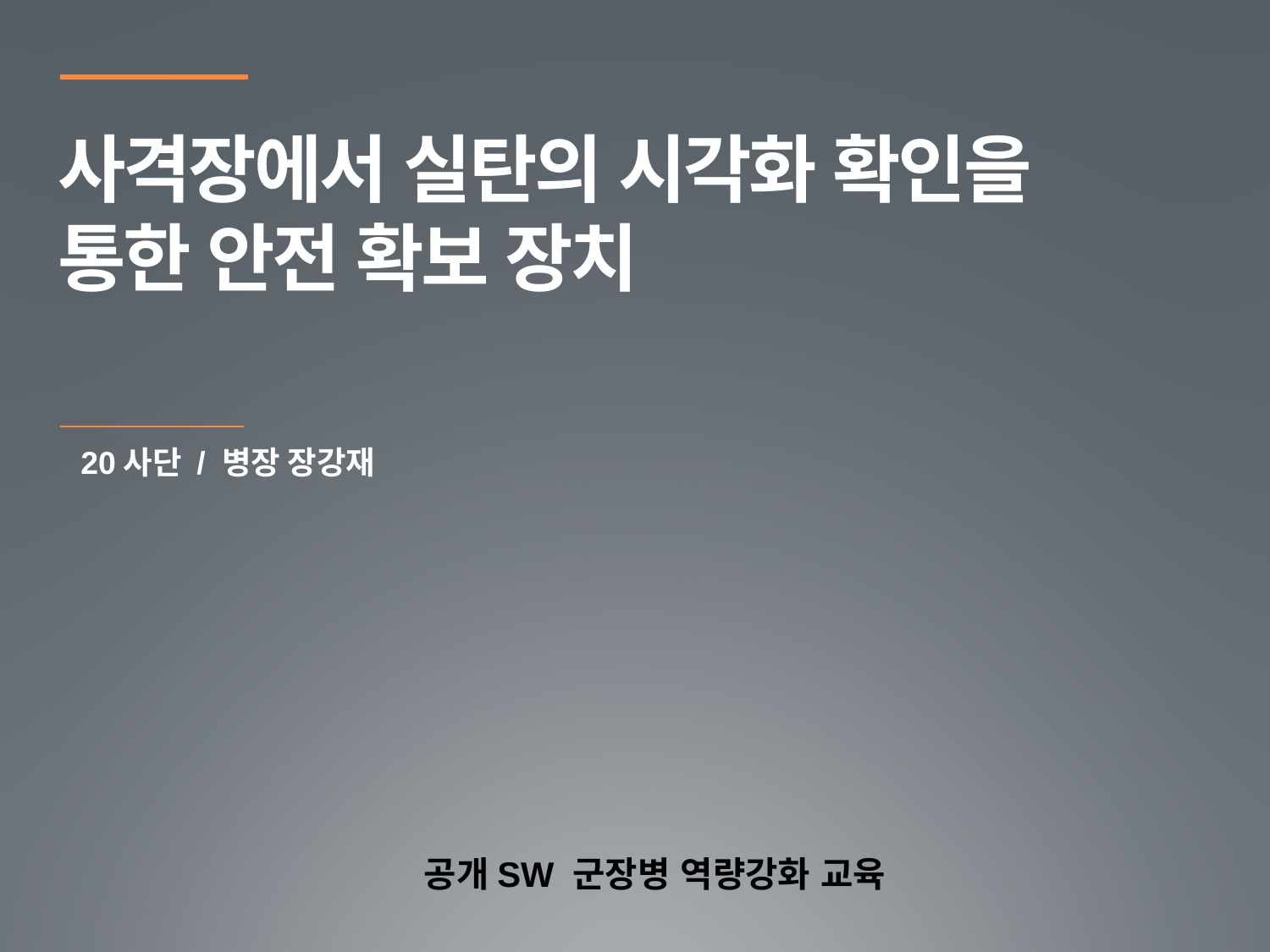

사격장에서 실탄의 시각화 확인을 통한 안전 확보 장치
20사단 / 병장 장강재

공개SW 군장병 역량강화 교육